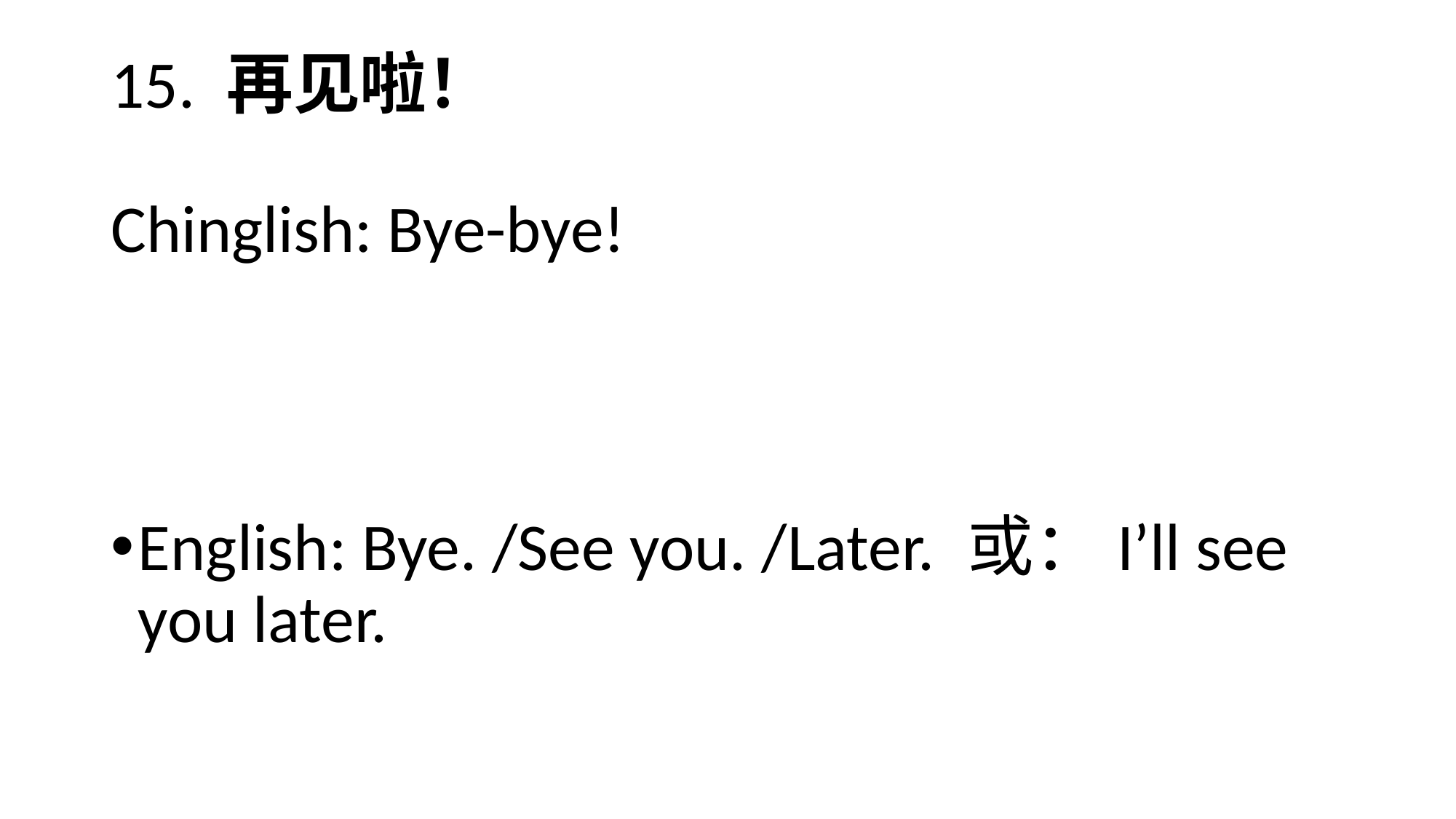

# 15. 再见啦！   Chinglish: Bye-bye!
English: Bye. /See you. /Later. 或：I’ll see you later.